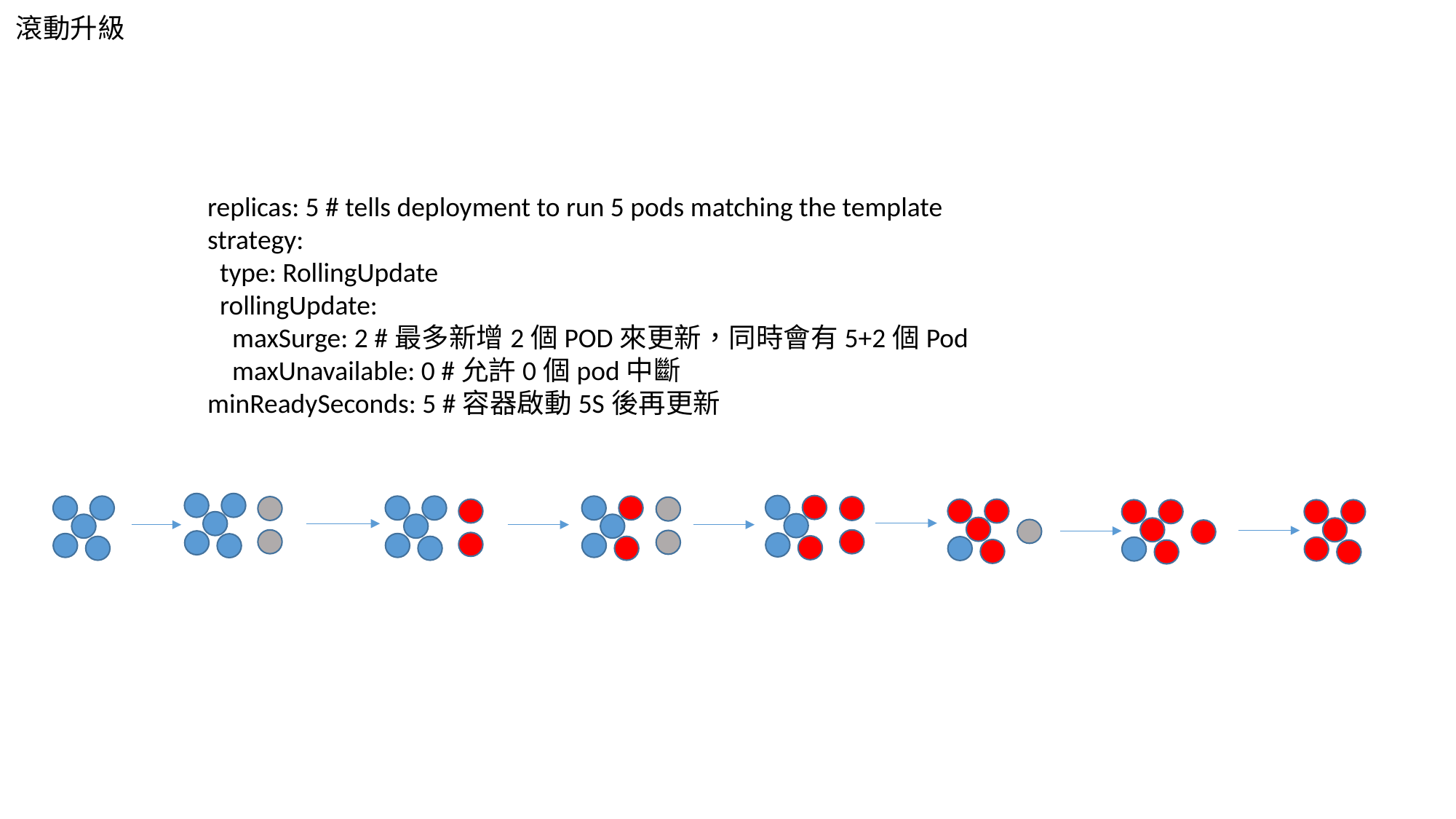

滾動升級
  replicas: 5 # tells deployment to run 5 pods matching the template
  strategy:
    type: RollingUpdate
    rollingUpdate:
      maxSurge: 2 #最多新增2個POD來更新，同時會有5+2個Pod
      maxUnavailable: 0 #允許0個pod中斷
  minReadySeconds: 5 #容器啟動5S後再更新